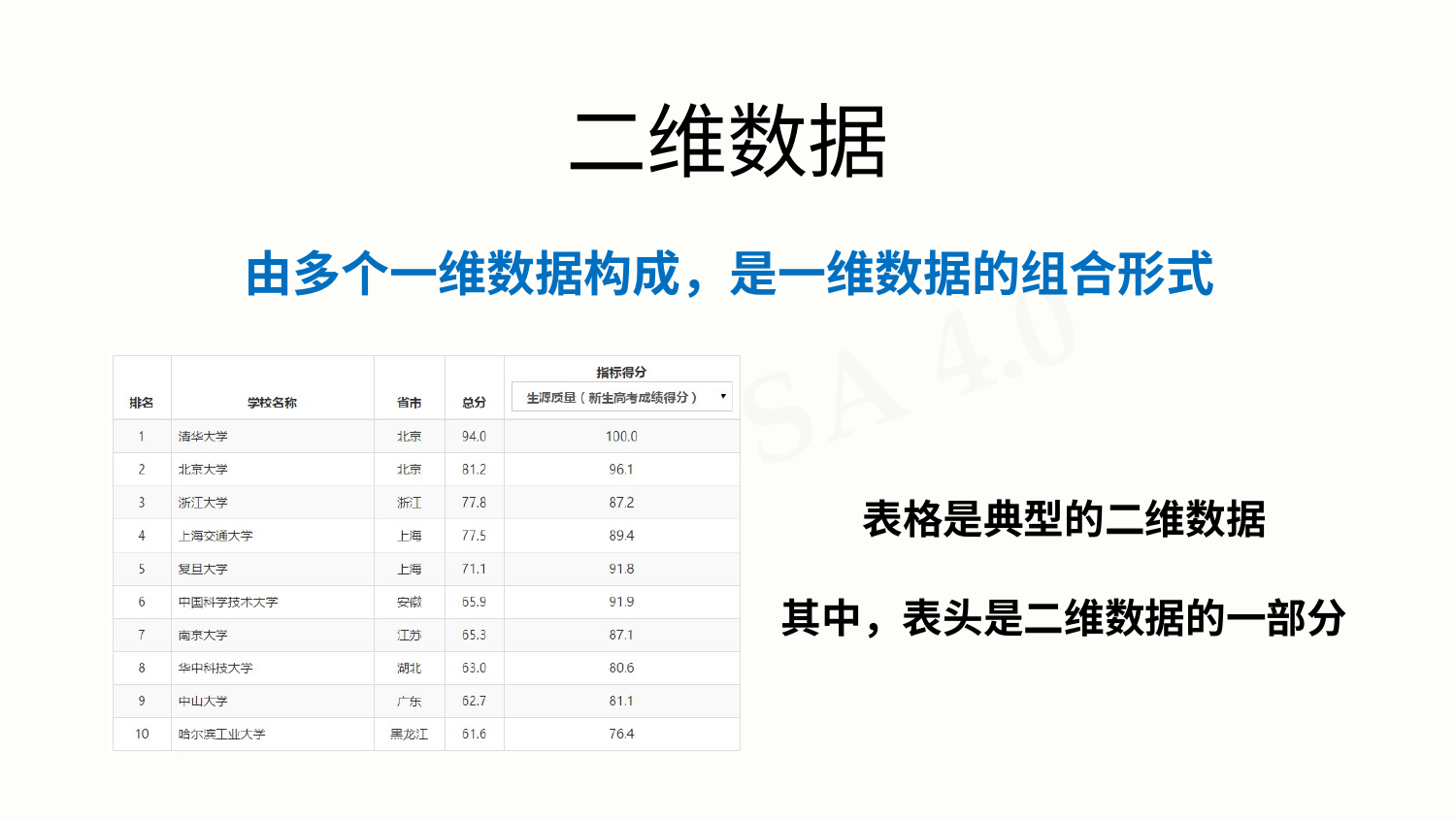

# 二维数据
由多个一维数据构成，是一维数据的组合形式

表格是典型的二维数据

其中，表头是二维数据的一部分